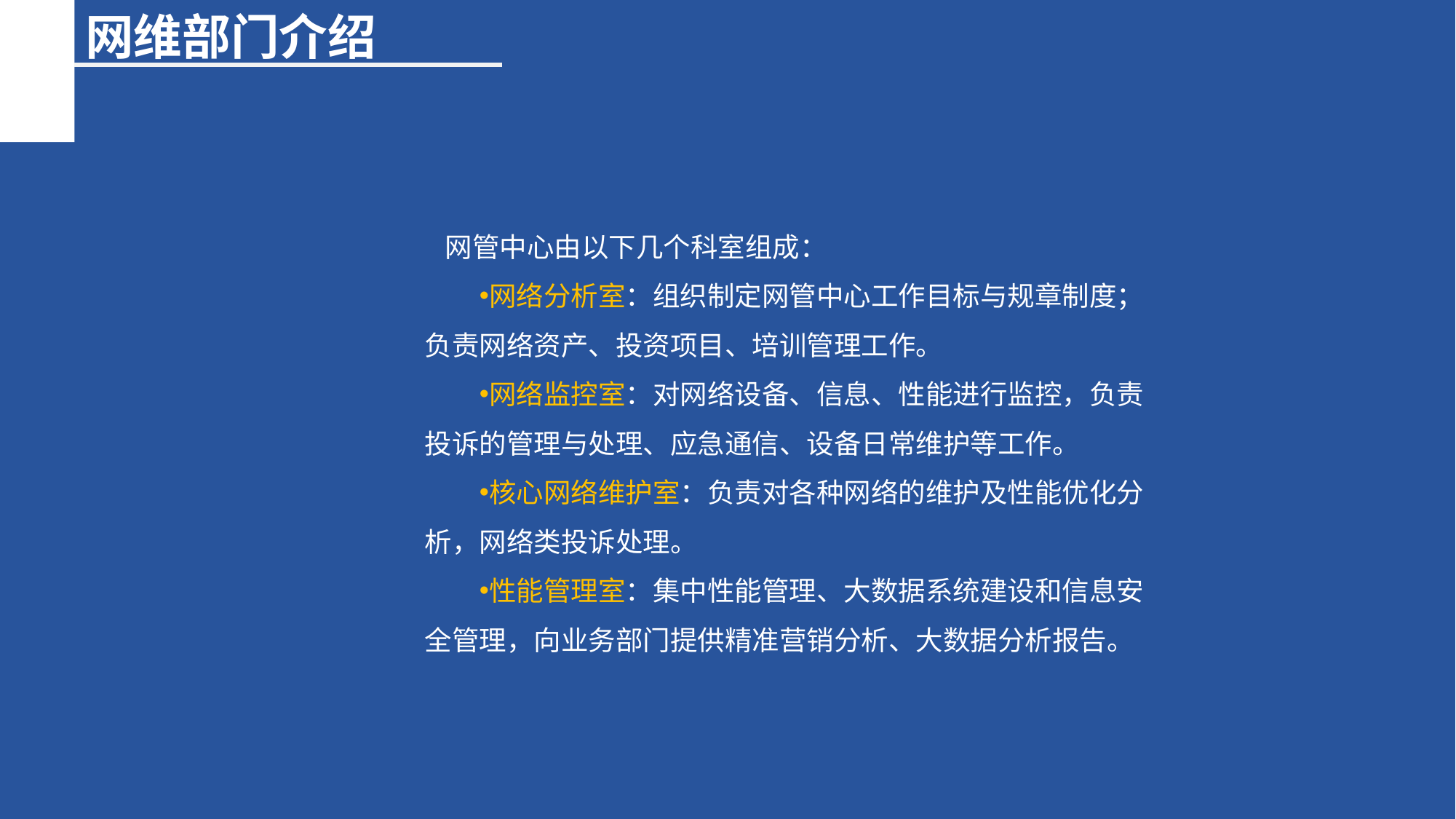

网维部门介绍
网管中心由以下几个科室组成：
网络分析室：组织制定网管中心工作目标与规章制度；负责网络资产、投资项目、培训管理工作。
网络监控室：对网络设备、信息、性能进行监控，负责投诉的管理与处理、应急通信、设备日常维护等工作。
核心网络维护室：负责对各种网络的维护及性能优化分析，网络类投诉处理。
性能管理室：集中性能管理、大数据系统建设和信息安全管理，向业务部门提供精准营销分析、大数据分析报告。